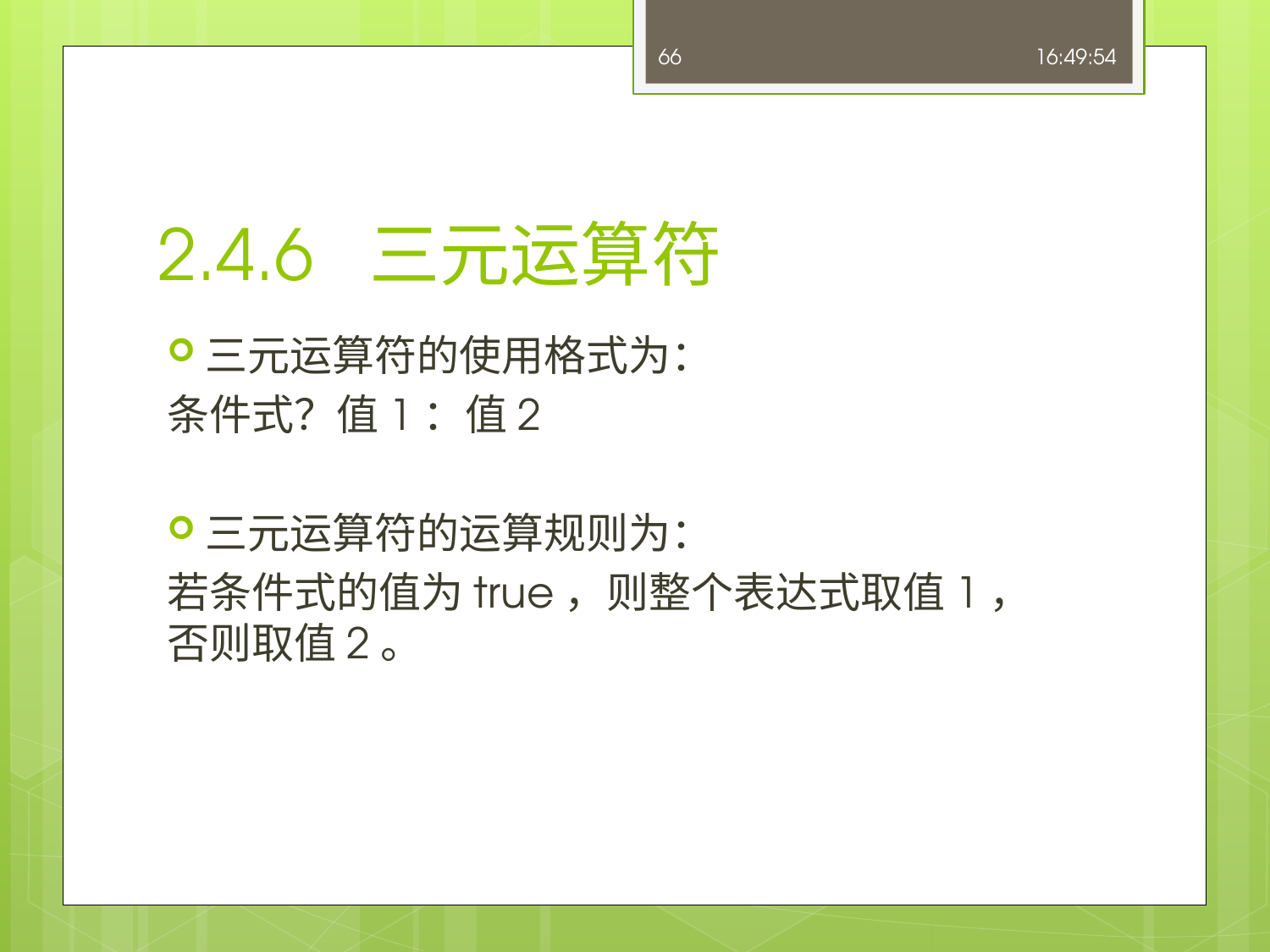

66
16:49:54
# 2.4.6  三元运算符
三元运算符的使用格式为：
条件式？值1：值2

三元运算符的运算规则为：
若条件式的值为true，则整个表达式取值1，否则取值2。